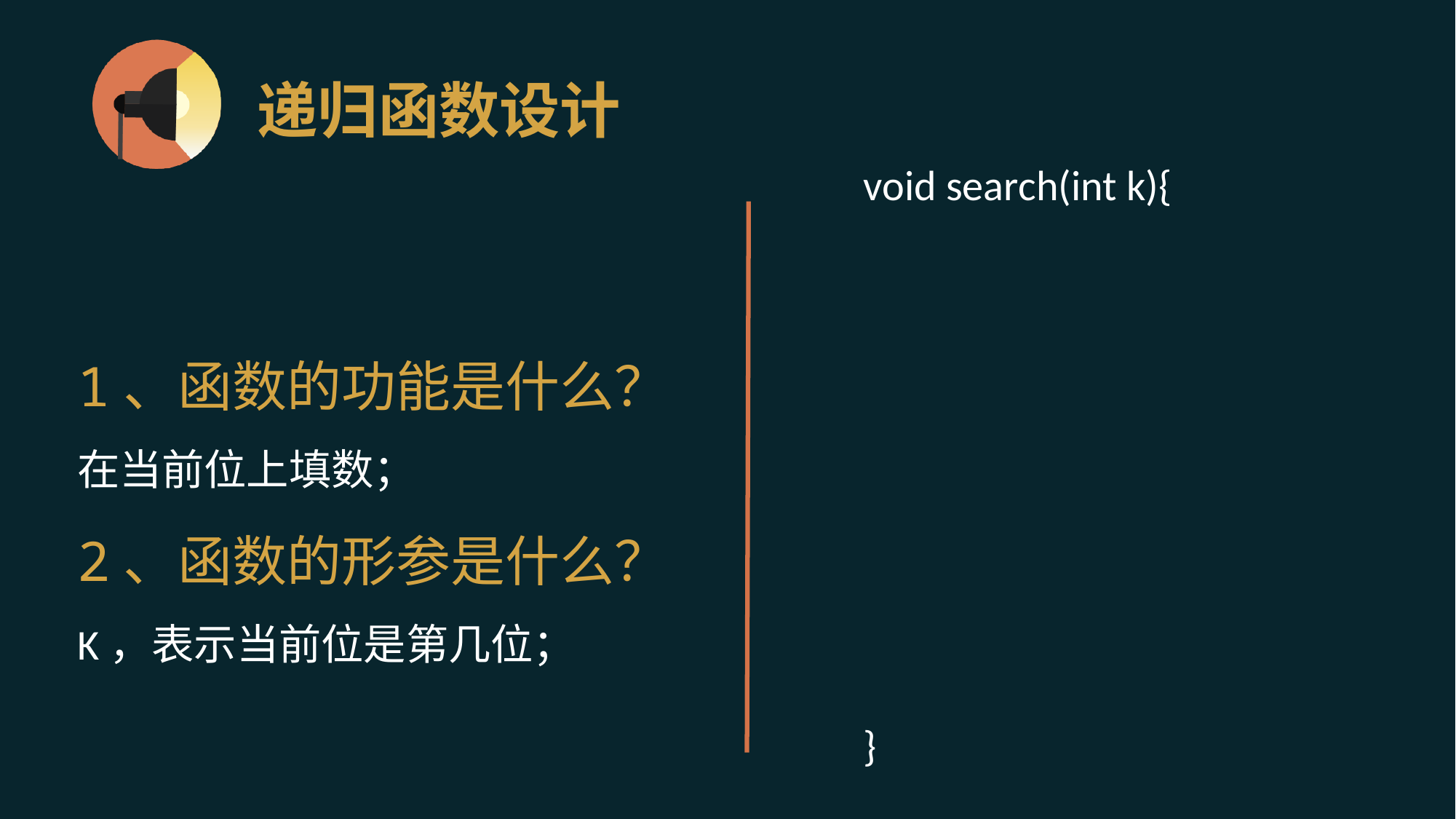

# 递归函数设计
void search(int k){

}
1、函数的功能是什么？
在当前位上填数；
2、函数的形参是什么？
K，表示当前位是第几位；